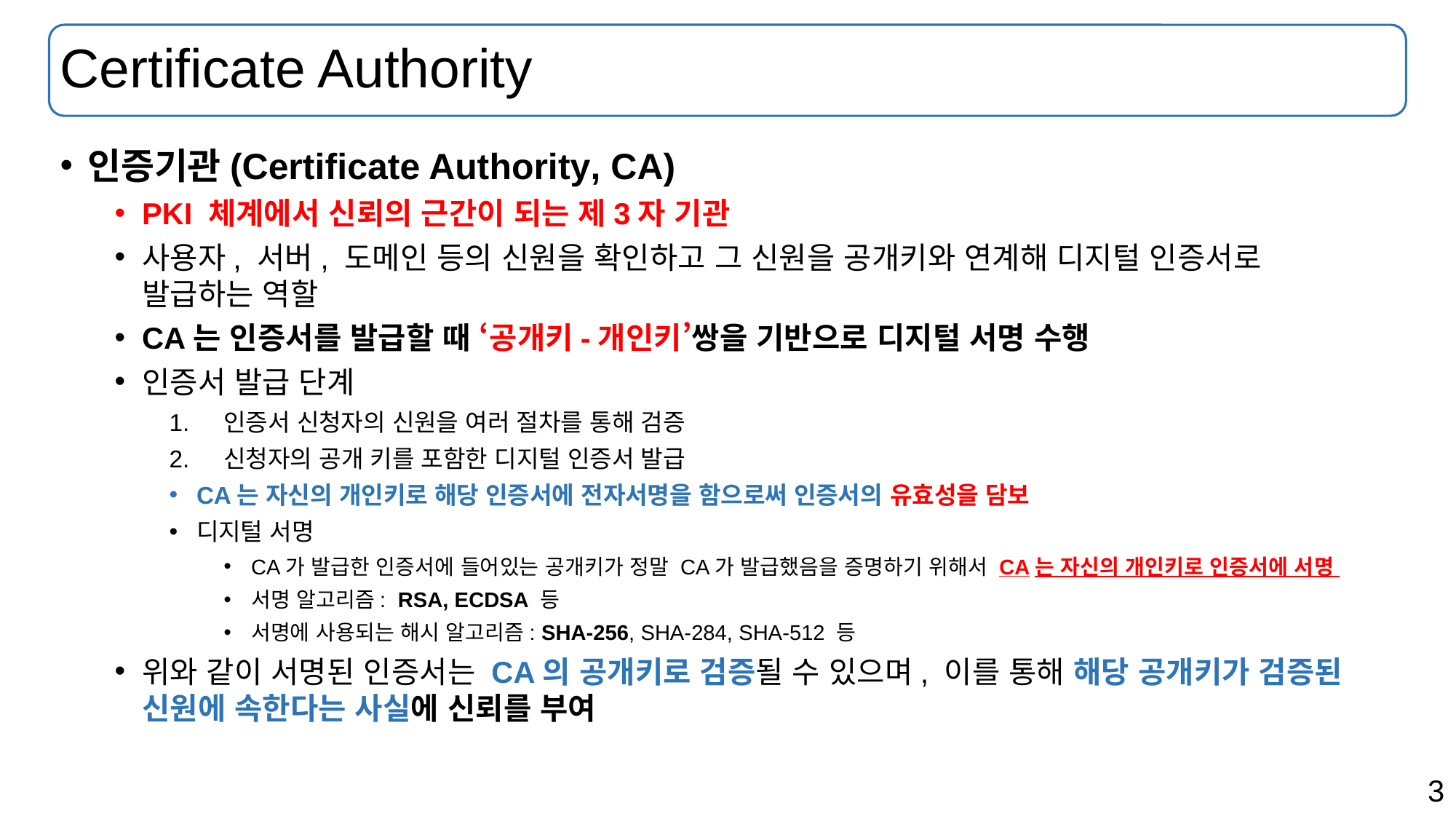

# Certificate Authority
인증기관(Certificate Authority, CA)
PKI 체계에서 신뢰의 근간이 되는 제3자 기관
사용자, 서버, 도메인 등의 신원을 확인하고 그 신원을 공개키와 연계해 디지털 인증서로
발급하는 역할
CA는 인증서를 발급할 때 ‘공개키-개인키’쌍을 기반으로 디지털 서명 수행
인증서 발급 단계
인증서 신청자의 신원을 여러 절차를 통해 검증
신청자의 공개 키를 포함한 디지털 인증서 발급
CA는 자신의 개인키로 해당 인증서에 전자서명을 함으로써 인증서의 유효성을 담보
디지털 서명
CA가 발급한 인증서에 들어있는 공개키가 정말 CA가 발급했음을 증명하기 위해서 CA는 자신의 개인키로 인증서에 서명
서명 알고리즘:  RSA, ECDSA 등
서명에 사용되는 해시 알고리즘: SHA-256, SHA-284, SHA-512 등
위와 같이 서명된 인증서는 CA의 공개키로 검증될 수 있으며, 이를 통해 해당 공개키가 검증된
신원에 속한다는 사실에 신뢰를 부여